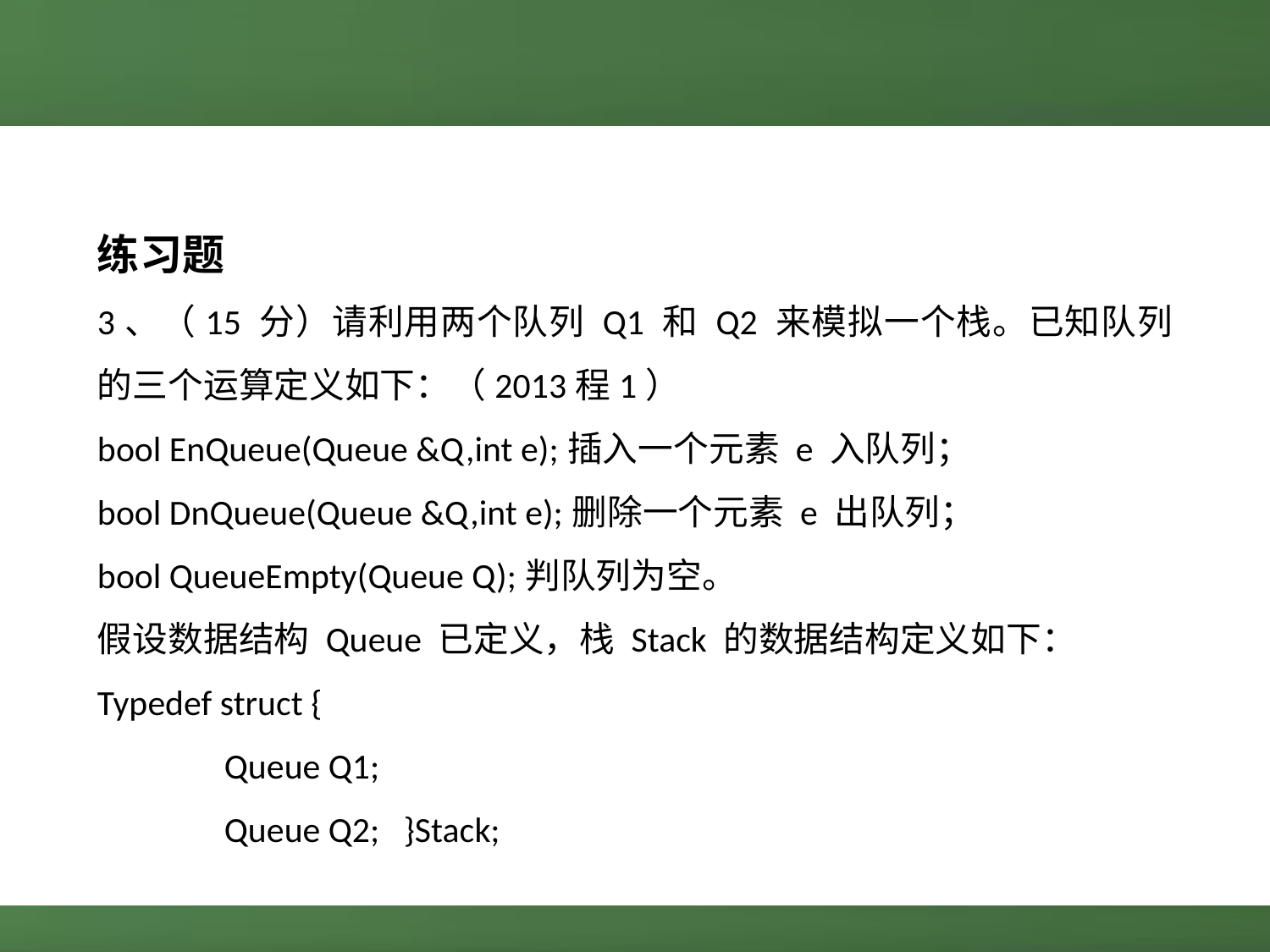

练习题
3、（15 分）请利用两个队列 Q1 和 Q2 来模拟一个栈。已知队列的三个运算定义如下：（2013程1）
bool EnQueue(Queue &Q,int e);插入一个元素 e 入队列；
bool DnQueue(Queue &Q,int e);删除一个元素 e 出队列；
bool QueueEmpty(Queue Q);判队列为空。
假设数据结构 Queue 已定义，栈 Stack 的数据结构定义如下：
Typedef struct {
	Queue Q1;
	Queue Q2;   }Stack;